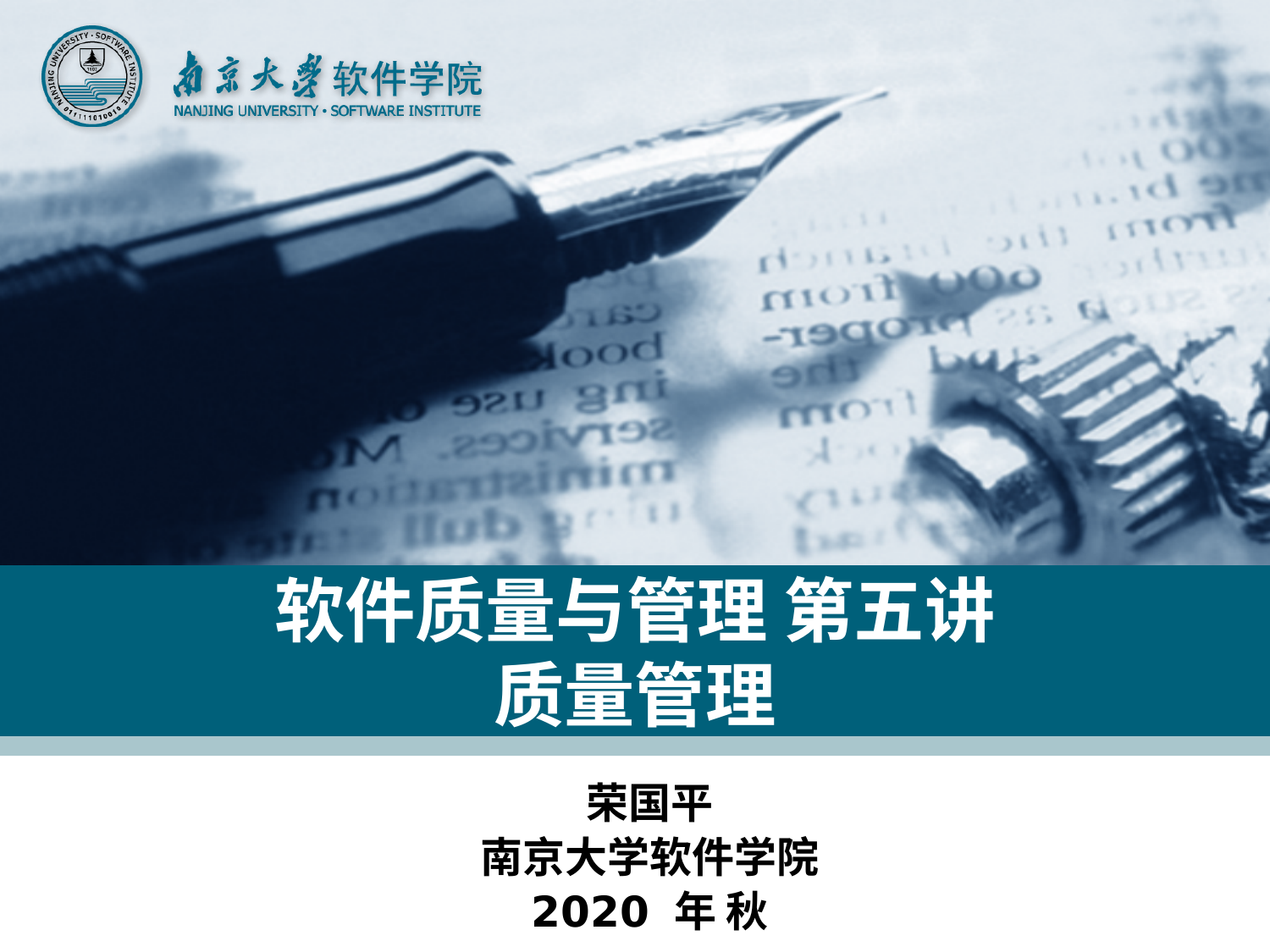

# 软件质量与管理 第五讲 质量管理
荣国平
南京大学软件学院
2020 年 秋